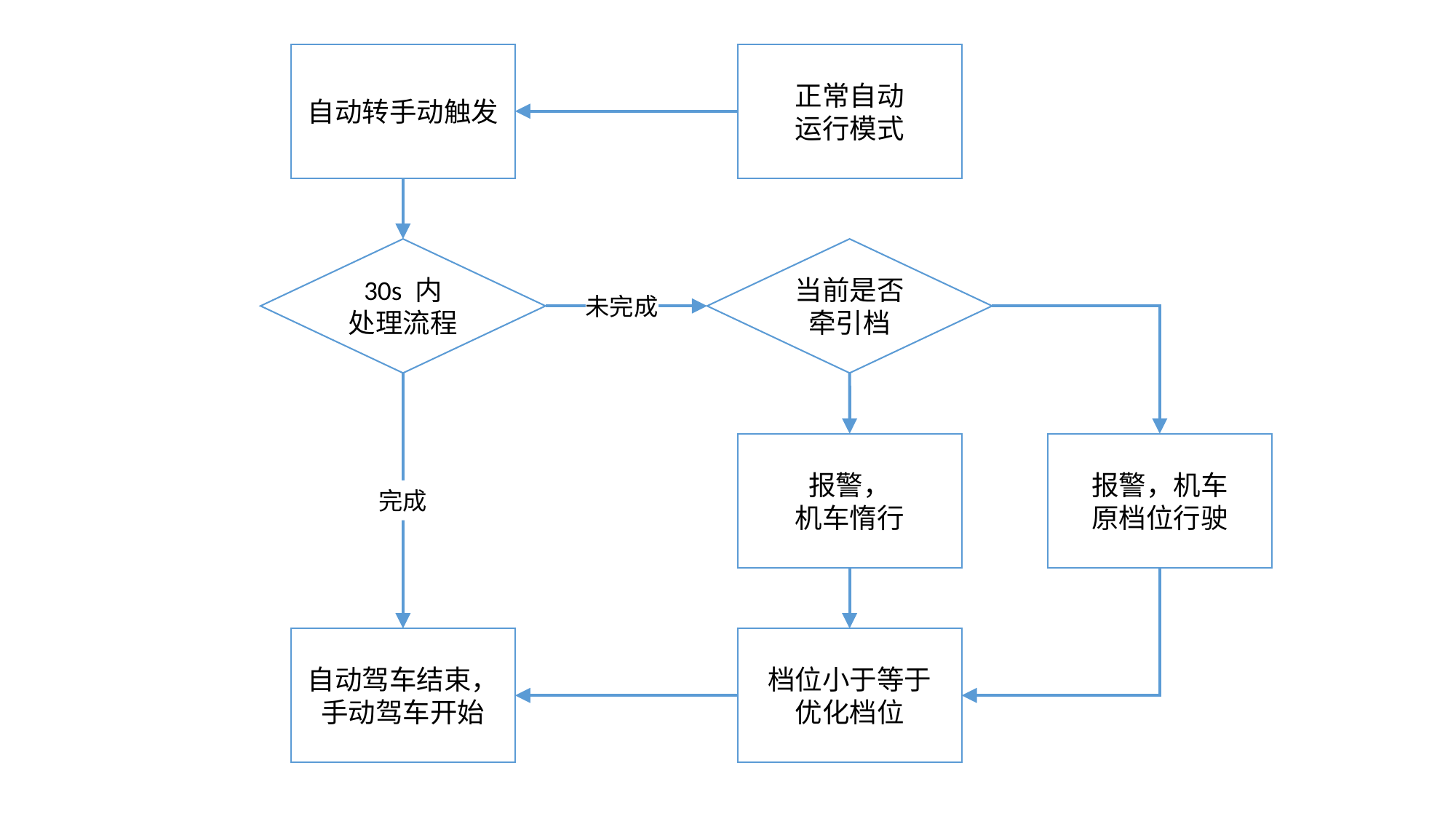

自动转手动触发
正常自动
运行模式
30s 内
处理流程
当前是否牵引档
未完成
报警，
机车惰行
报警，机车
原档位行驶
完成
自动驾车结束，手动驾车开始
档位小于等于
优化档位